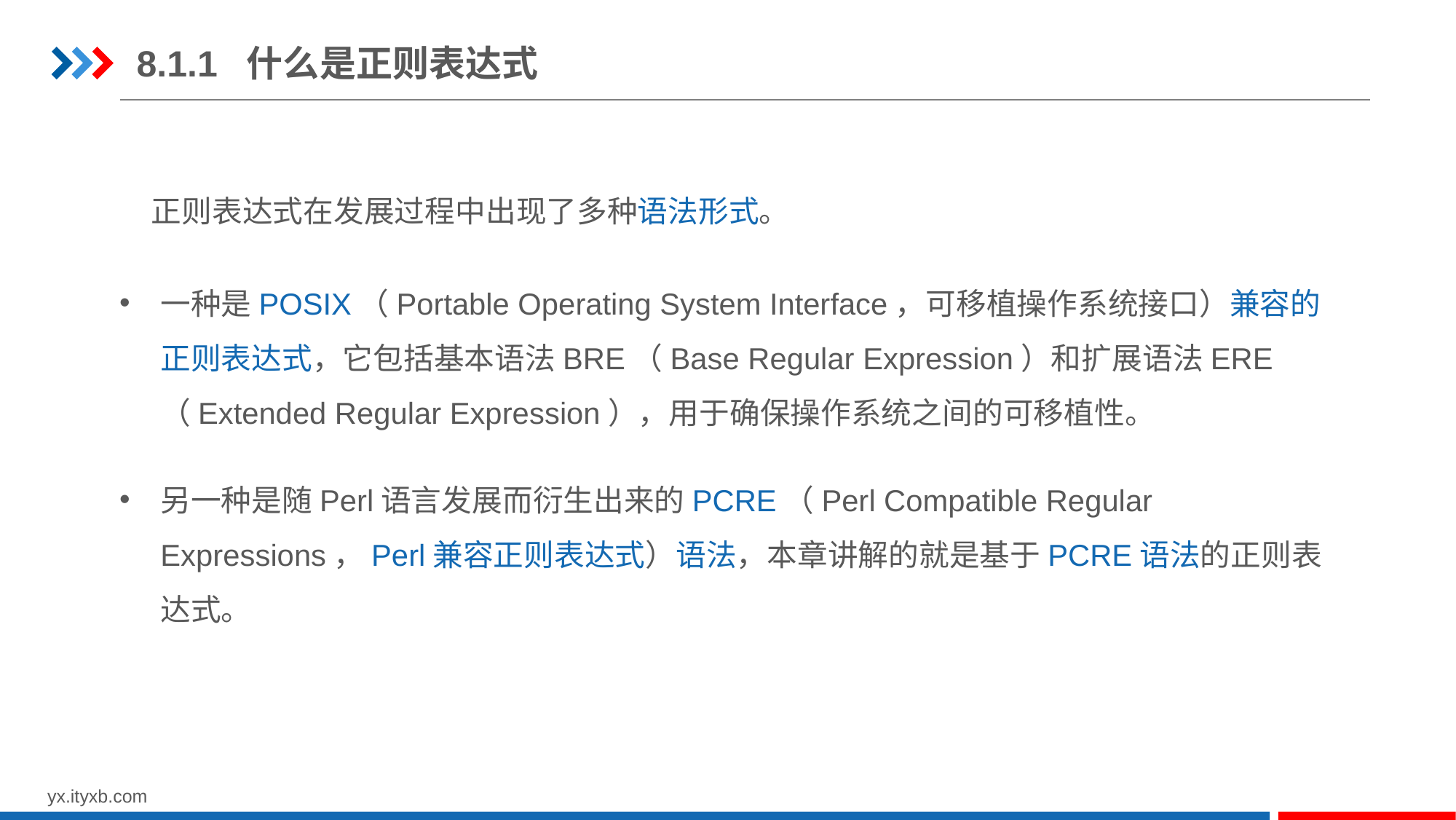

8.1.1  什么是正则表达式
正则表达式在发展过程中出现了多种语法形式。

一种是POSIX（Portable Operating System Interface，可移植操作系统接口）兼容的正则表达式，它包括基本语法BRE（Base Regular Expression）和扩展语法ERE（Extended Regular Expression），用于确保操作系统之间的可移植性。

另一种是随Perl语言发展而衍生出来的PCRE（Perl Compatible Regular Expressions，Perl兼容正则表达式）语法，本章讲解的就是基于PCRE语法的正则表达式。